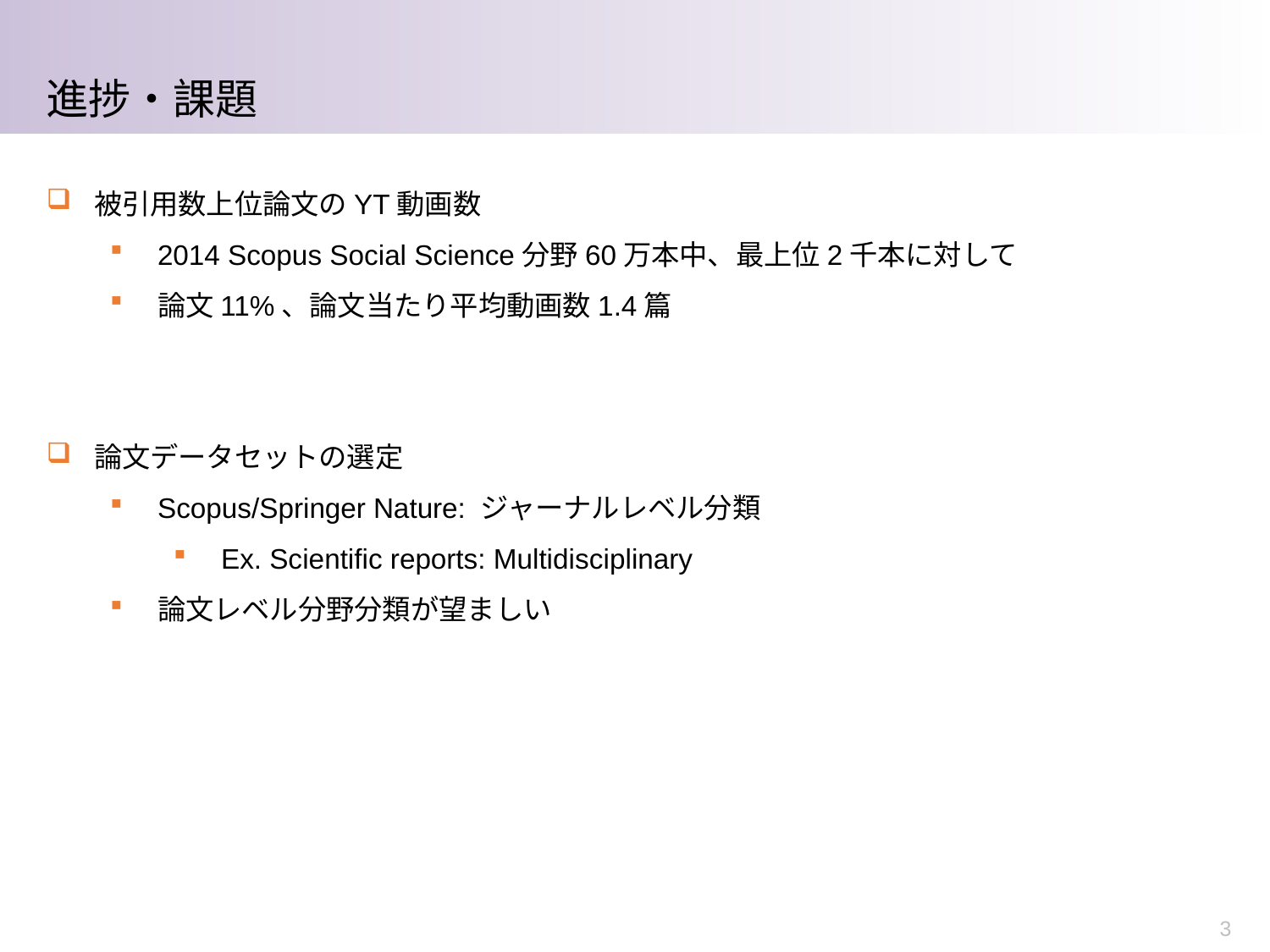

進捗・課題
被引用数上位論文のYT動画数
2014 Scopus Social Science分野60万本中、最上位2千本に対して
論文11%、論文当たり平均動画数1.4篇

論文データセットの選定
Scopus/Springer Nature: ジャーナルレベル分類
Ex. Scientific reports: Multidisciplinary
論文レベル分野分類が望ましい

3